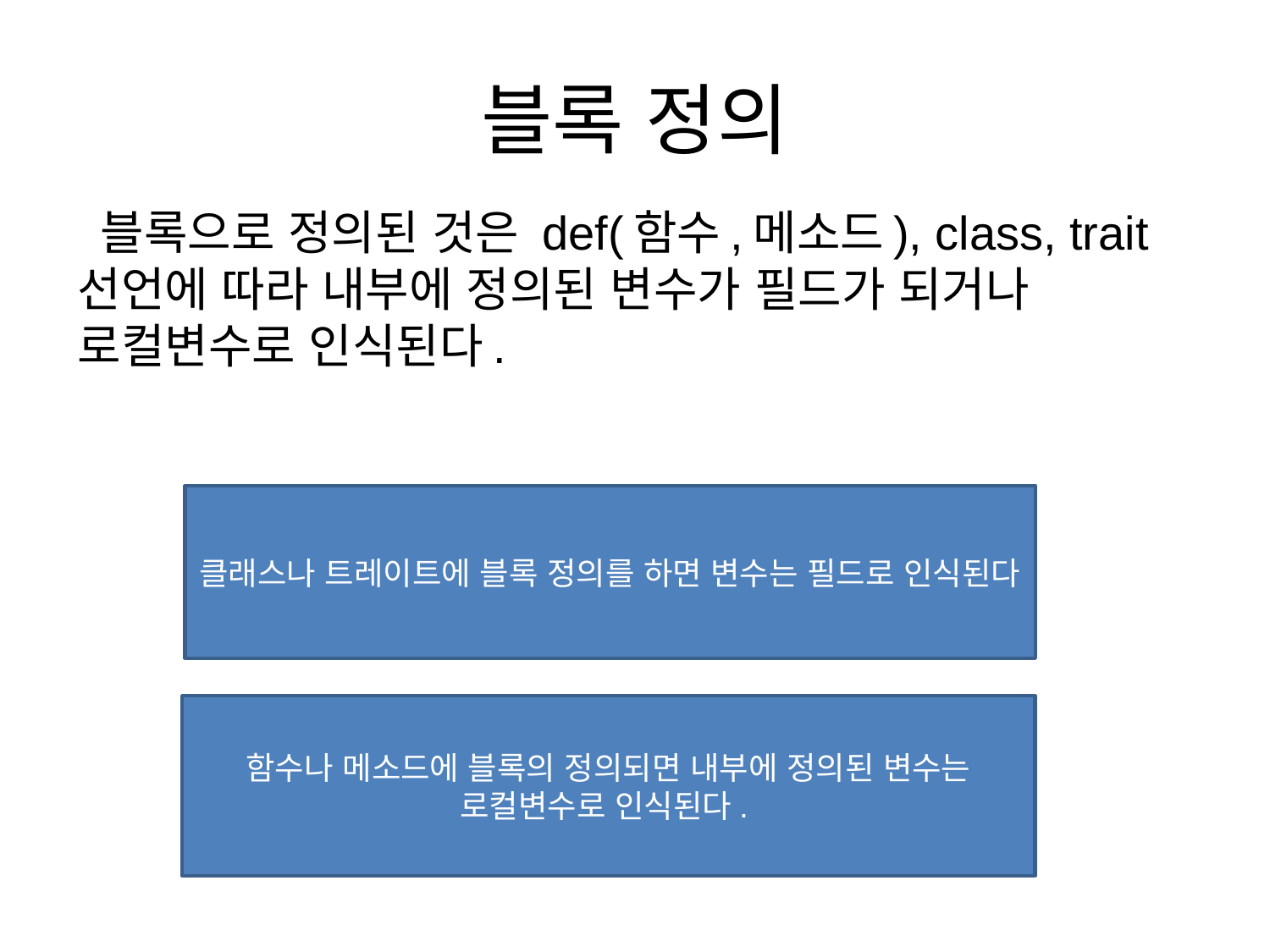

# 블록 정의
 블록으로 정의된 것은 def(함수,메소드), class, trait 선언에 따라 내부에 정의된 변수가 필드가 되거나 로컬변수로 인식된다.
클래스나 트레이트에 블록 정의를 하면 변수는 필드로 인식된다
함수나 메소드에 블록의 정의되면 내부에 정의된 변수는 로컬변수로 인식된다.